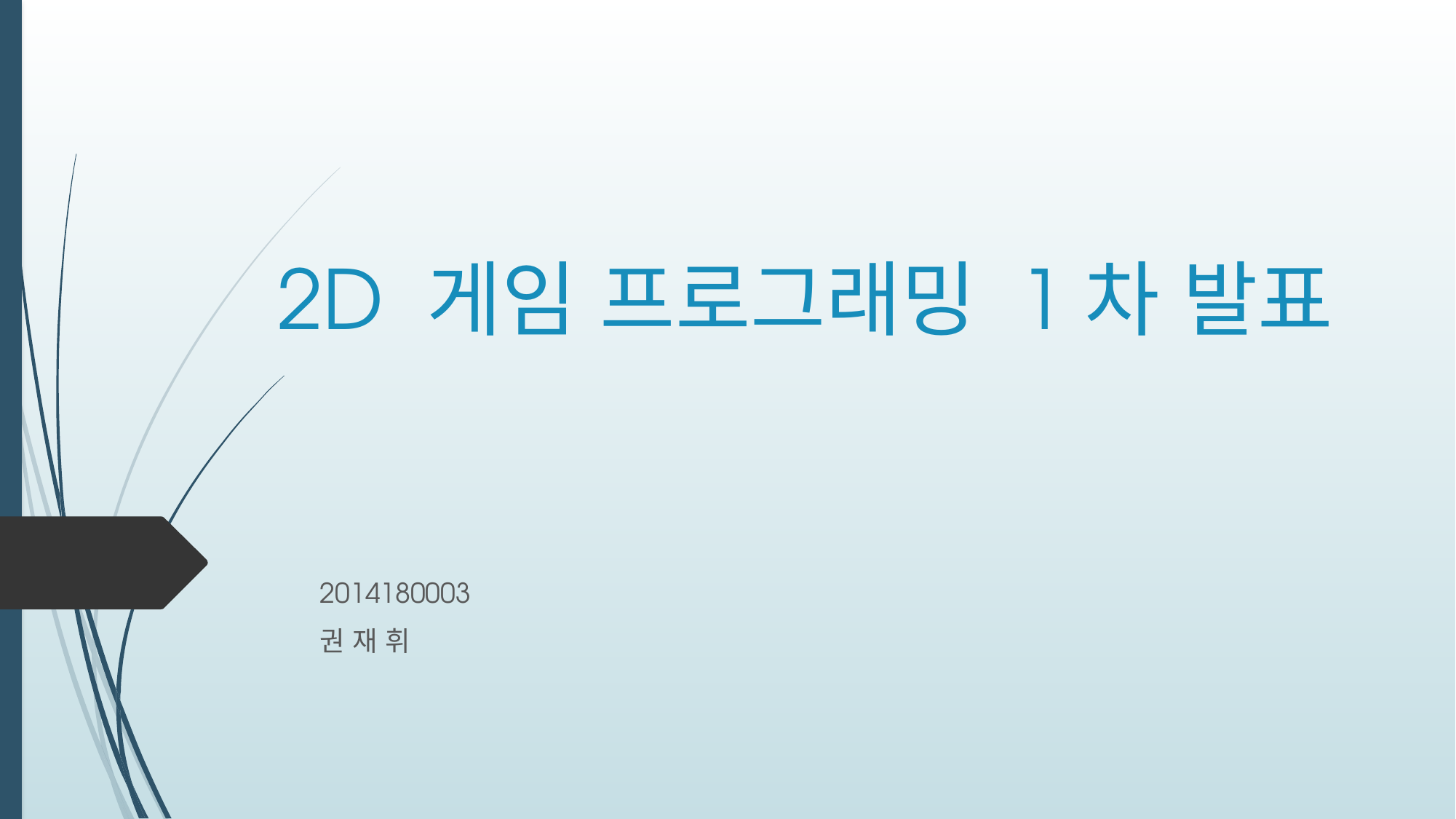

# 2D 게임 프로그래밍 1차 발표
2014180003
권 재 휘